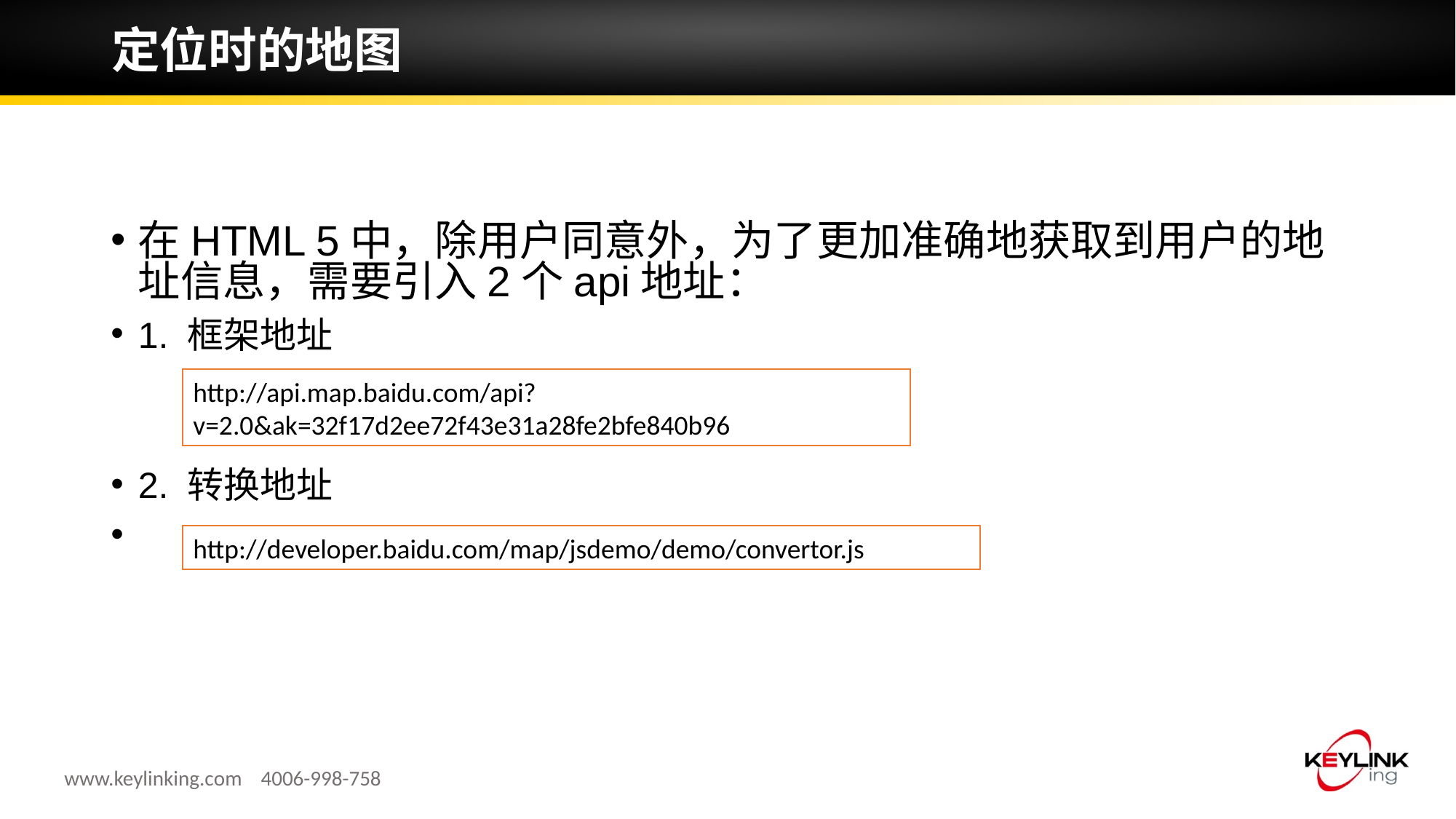

# 定位时的地图
在HTML 5中，除用户同意外，为了更加准确地获取到用户的地址信息，需要引入2个api地址：
1. 框架地址

2. 转换地址

http://api.map.baidu.com/api?v=2.0&ak=32f17d2ee72f43e31a28fe2bfe840b96
http://developer.baidu.com/map/jsdemo/demo/convertor.js